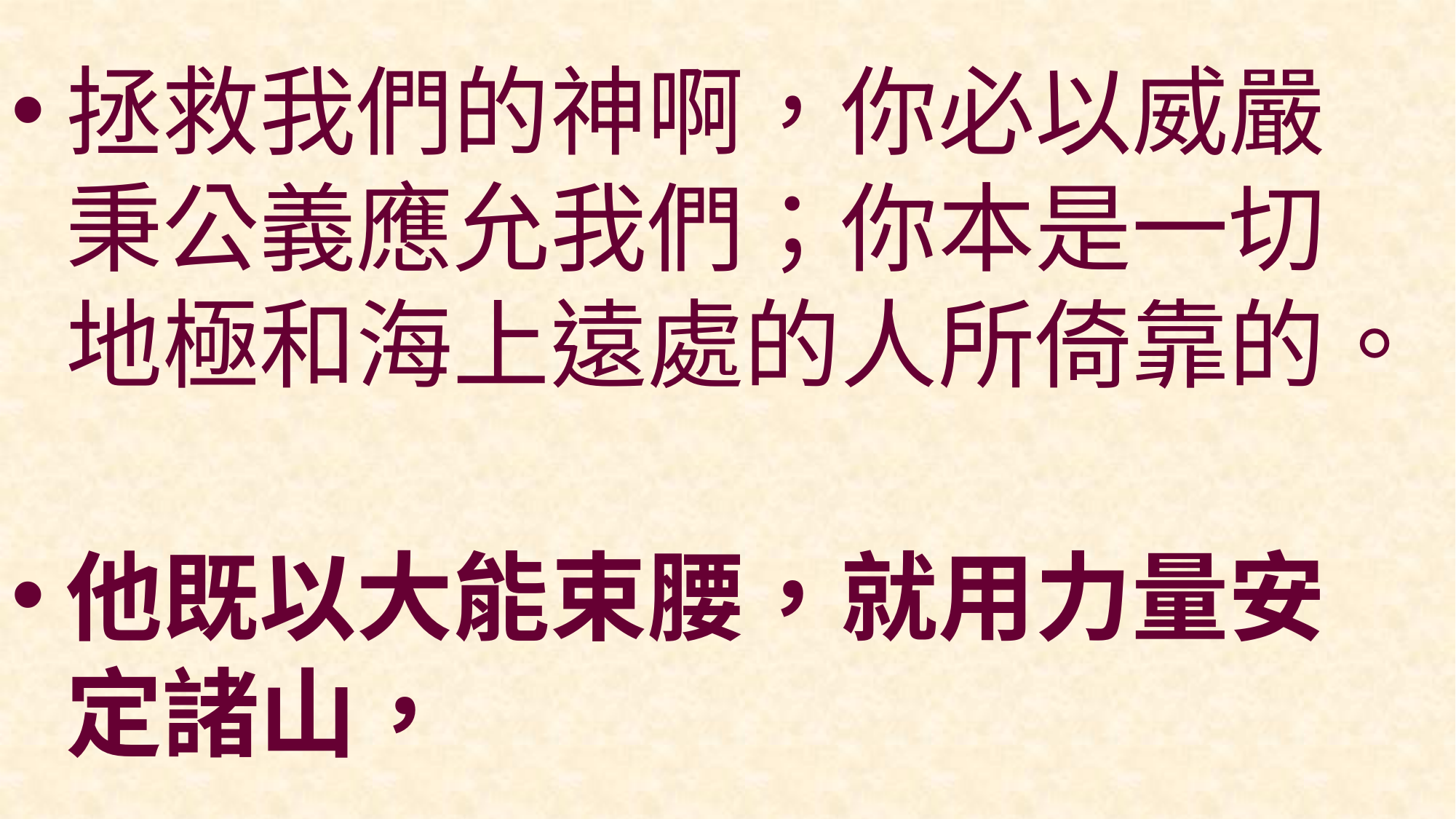

拯救我們的神啊，你必以威嚴秉公義應允我們；你本是一切地極和海上遠處的人所倚靠的。
他既以大能束腰，就用力量安定諸山，